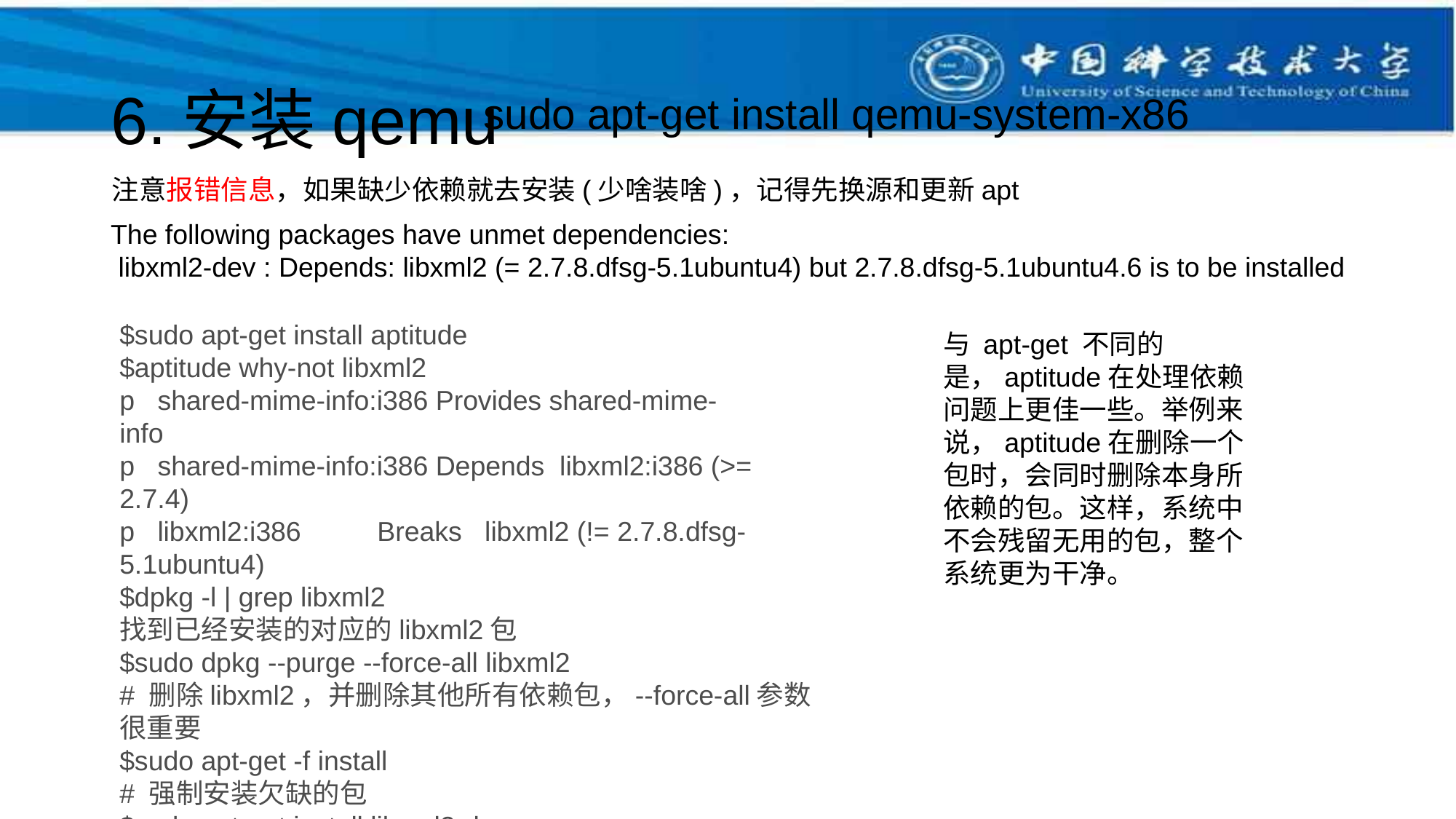

# 6.安装qemu
sudo apt-get install qemu-system-x86
注意报错信息，如果缺少依赖就去安装(少啥装啥)，记得先换源和更新apt
The following packages have unmet dependencies:
 libxml2-dev : Depends: libxml2 (= 2.7.8.dfsg-5.1ubuntu4) but 2.7.8.dfsg-5.1ubuntu4.6 is to be installed

$sudo apt-get install aptitude
$aptitude why-not libxml2
p   shared-mime-info:i386 Provides shared-mime-info                  
p   shared-mime-info:i386 Depends  libxml2:i386 (>= 2.7.4)           
p   libxml2:i386          Breaks   libxml2 (!= 2.7.8.dfsg-5.1ubuntu4)
$dpkg -l | grep libxml2
找到已经安装的对应的libxml2包
$sudo dpkg --purge --force-all libxml2
# 删除libxml2，并删除其他所有依赖包，--force-all参数很重要
$sudo apt-get -f install
# 强制安装欠缺的包
$sudo apt-get install libxml2-dev

与 apt-get 不同的是，aptitude在处理依赖问题上更佳一些。举例来说，aptitude在删除一个包时，会同时删除本身所依赖的包。这样，系统中不会残留无用的包，整个系统更为干净。